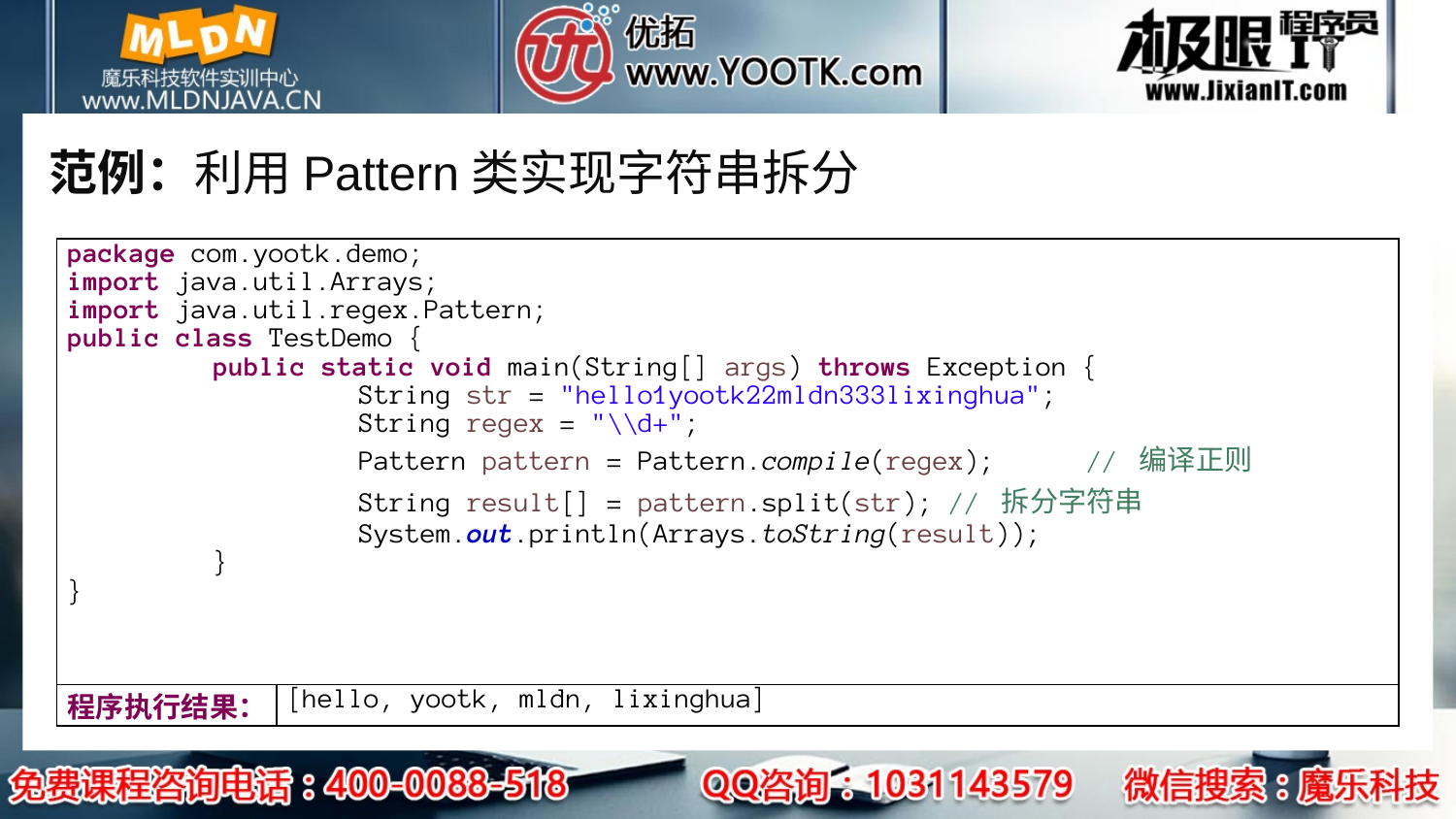

# 范例：利用Pattern类实现字符串拆分
| package com.yootk.demo; import java.util.Arrays; import java.util.regex.Pattern; public class TestDemo { public static void main(String[] args) throws Exception { String str = "hello1yootk22mldn333lixinghua"; String regex = "\\d+"; Pattern pattern = Pattern.compile(regex); // 编译正则 String result[] = pattern.split(str); // 拆分字符串 System.out.println(Arrays.toString(result)); } } |  |
| --- | --- |
| 程序执行结果： | [hello, yootk, mldn, lixinghua] |